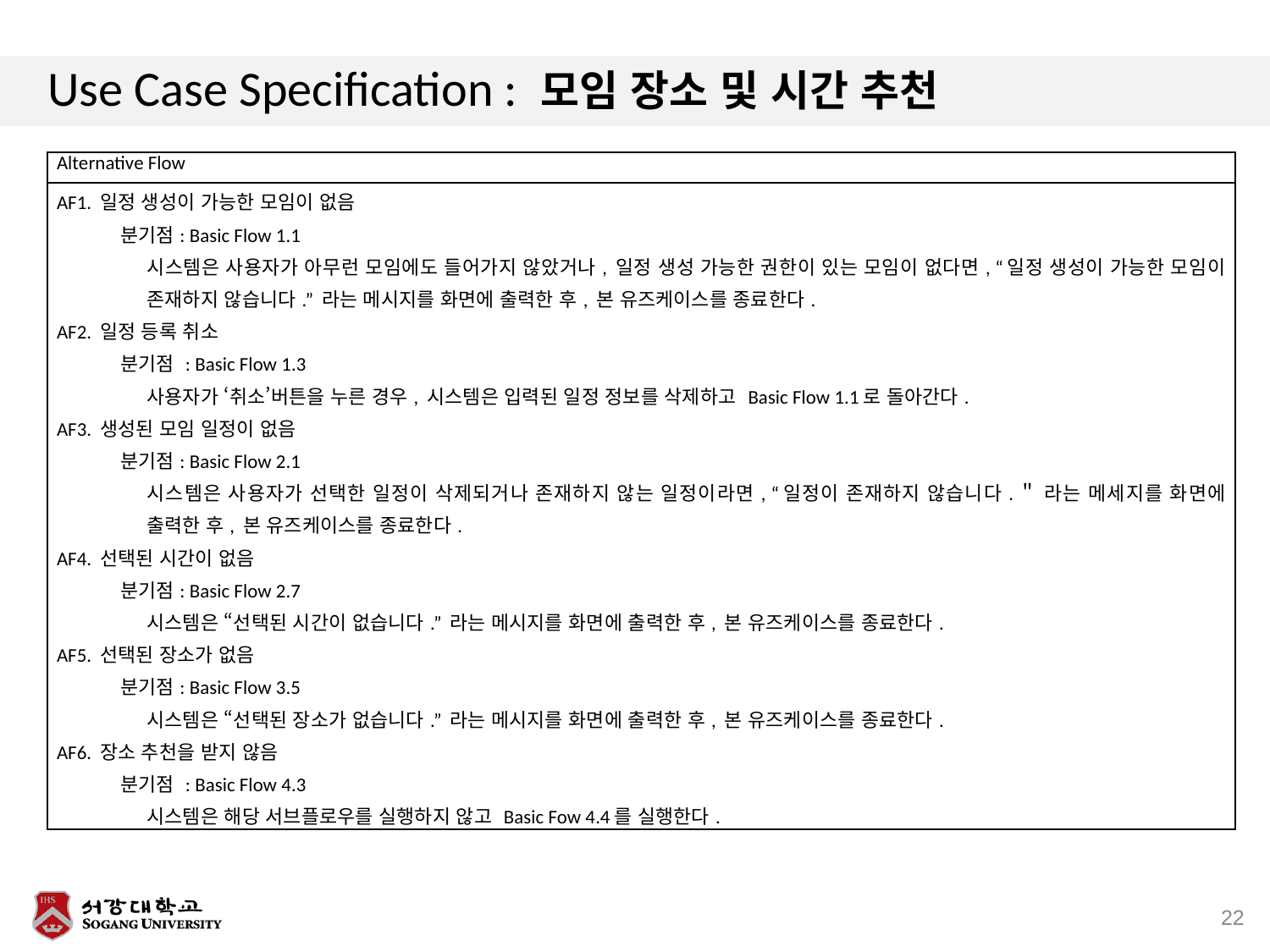

# Use Case Specification : 모임 장소 및 시간 추천
| Alternative Flow |
| --- |
| AF1. 일정 생성이 가능한 모임이 없음 분기점: Basic Flow 1.1 시스템은 사용자가 아무런 모임에도 들어가지 않았거나, 일정 생성 가능한 권한이 있는 모임이 없다면, “일정 생성이 가능한 모임이 존재하지 않습니다.” 라는 메시지를 화면에 출력한 후, 본 유즈케이스를 종료한다. AF2. 일정 등록 취소 분기점 : Basic Flow 1.3 사용자가 ‘취소’버튼을 누른 경우, 시스템은 입력된 일정 정보를 삭제하고 Basic Flow 1.1로 돌아간다. AF3. 생성된 모임 일정이 없음 분기점: Basic Flow 2.1 시스템은 사용자가 선택한 일정이 삭제되거나 존재하지 않는 일정이라면, “일정이 존재하지 않습니다.＂ 라는 메세지를 화면에 출력한 후, 본 유즈케이스를 종료한다. AF4. 선택된 시간이 없음 분기점: Basic Flow 2.7 시스템은 “선택된 시간이 없습니다.” 라는 메시지를 화면에 출력한 후, 본 유즈케이스를 종료한다. AF5. 선택된 장소가 없음 분기점: Basic Flow 3.5 시스템은 “선택된 장소가 없습니다.” 라는 메시지를 화면에 출력한 후, 본 유즈케이스를 종료한다. AF6. 장소 추천을 받지 않음 분기점 : Basic Flow 4.3 시스템은 해당 서브플로우를 실행하지 않고 Basic Fow 4.4를 실행한다. |
22